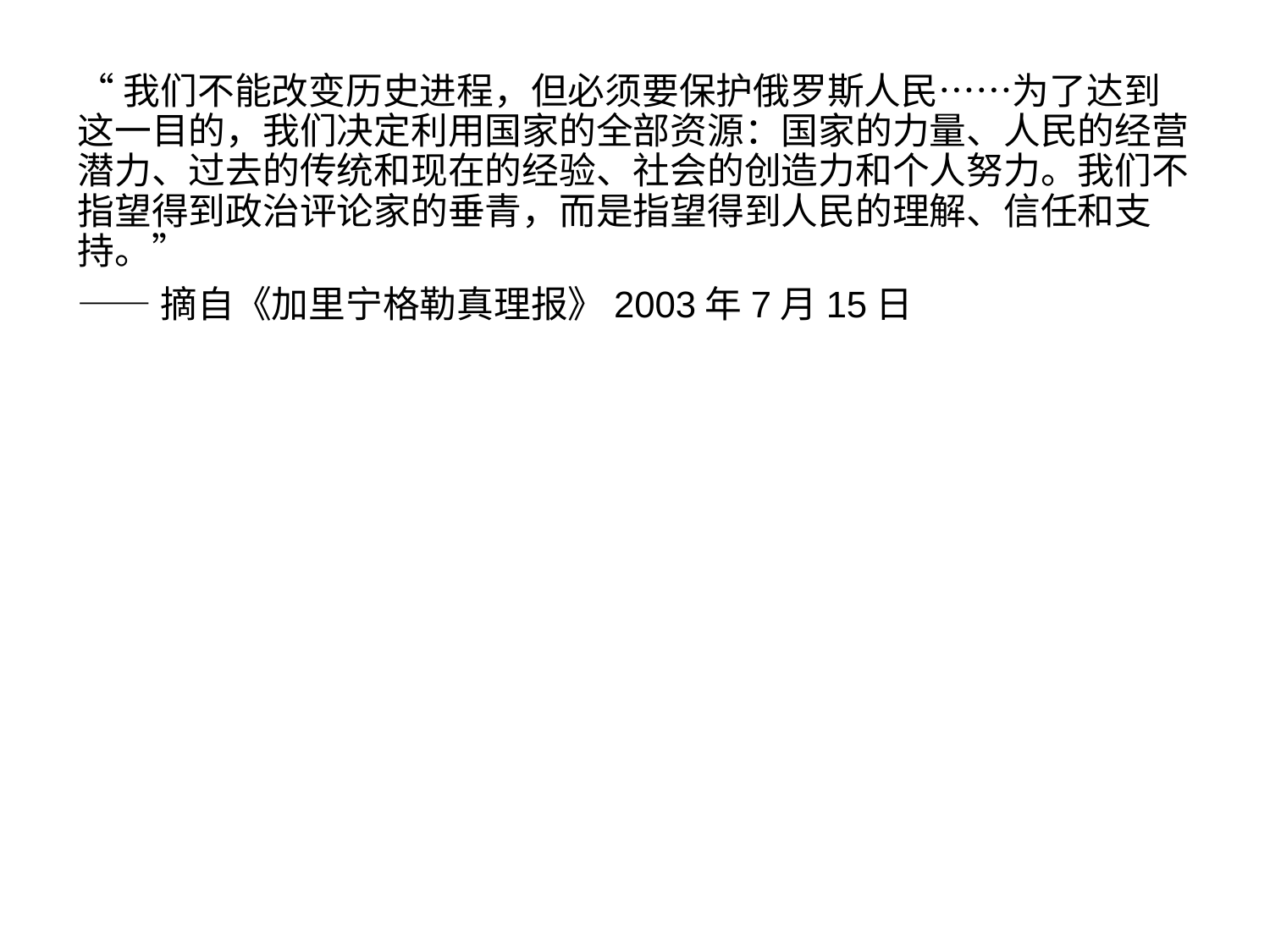

“我们不能改变历史进程，但必须要保护俄罗斯人民……为了达到这一目的，我们决定利用国家的全部资源：国家的力量、人民的经营潜力、过去的传统和现在的经验、社会的创造力和个人努力。我们不指望得到政治评论家的垂青，而是指望得到人民的理解、信任和支持。”
——摘自《加里宁格勒真理报》2003年7月15日